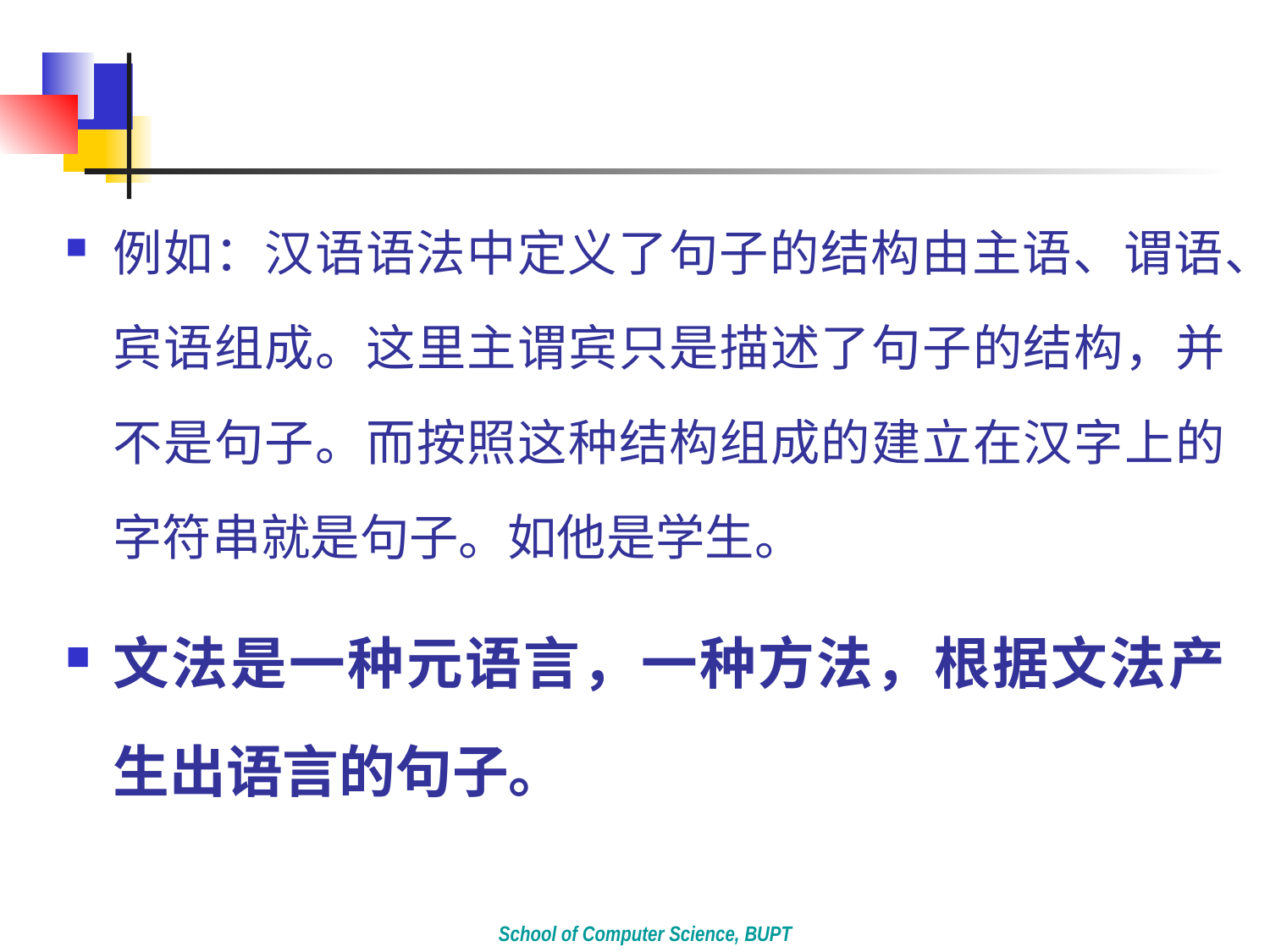

#
例如：汉语语法中定义了句子的结构由主语、谓语、宾语组成。这里主谓宾只是描述了句子的结构，并不是句子。而按照这种结构组成的建立在汉字上的字符串就是句子。如他是学生。
文法是一种元语言，一种方法，根据文法产生出语言的句子。

School of Computer Science, BUPT
21